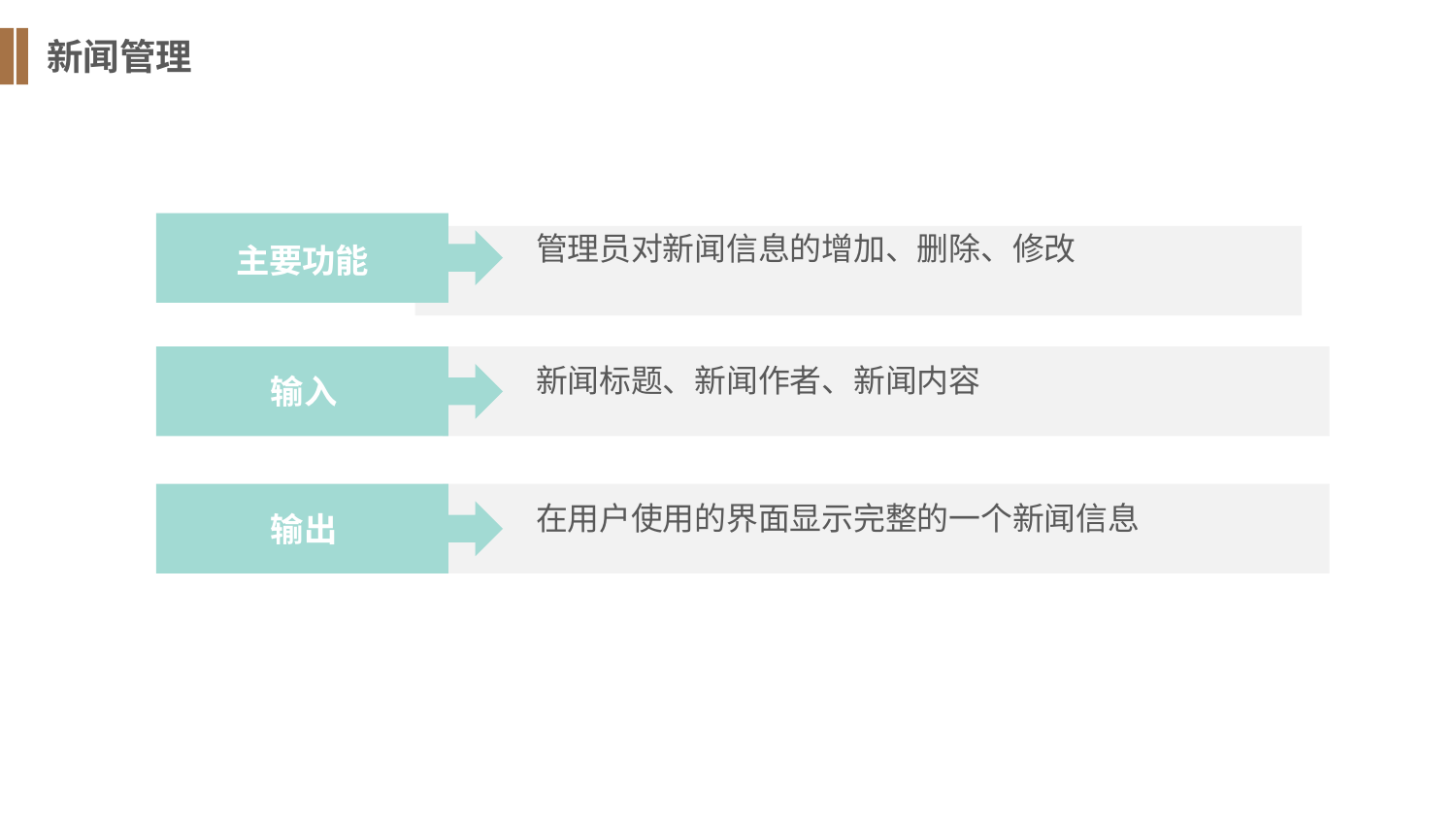

新闻管理

管理员对新闻信息的增加、删除、修改

主要功能

新闻标题、新闻作者、新闻内容
输入

在用户使用的界面显示完整的一个新闻信息
输出